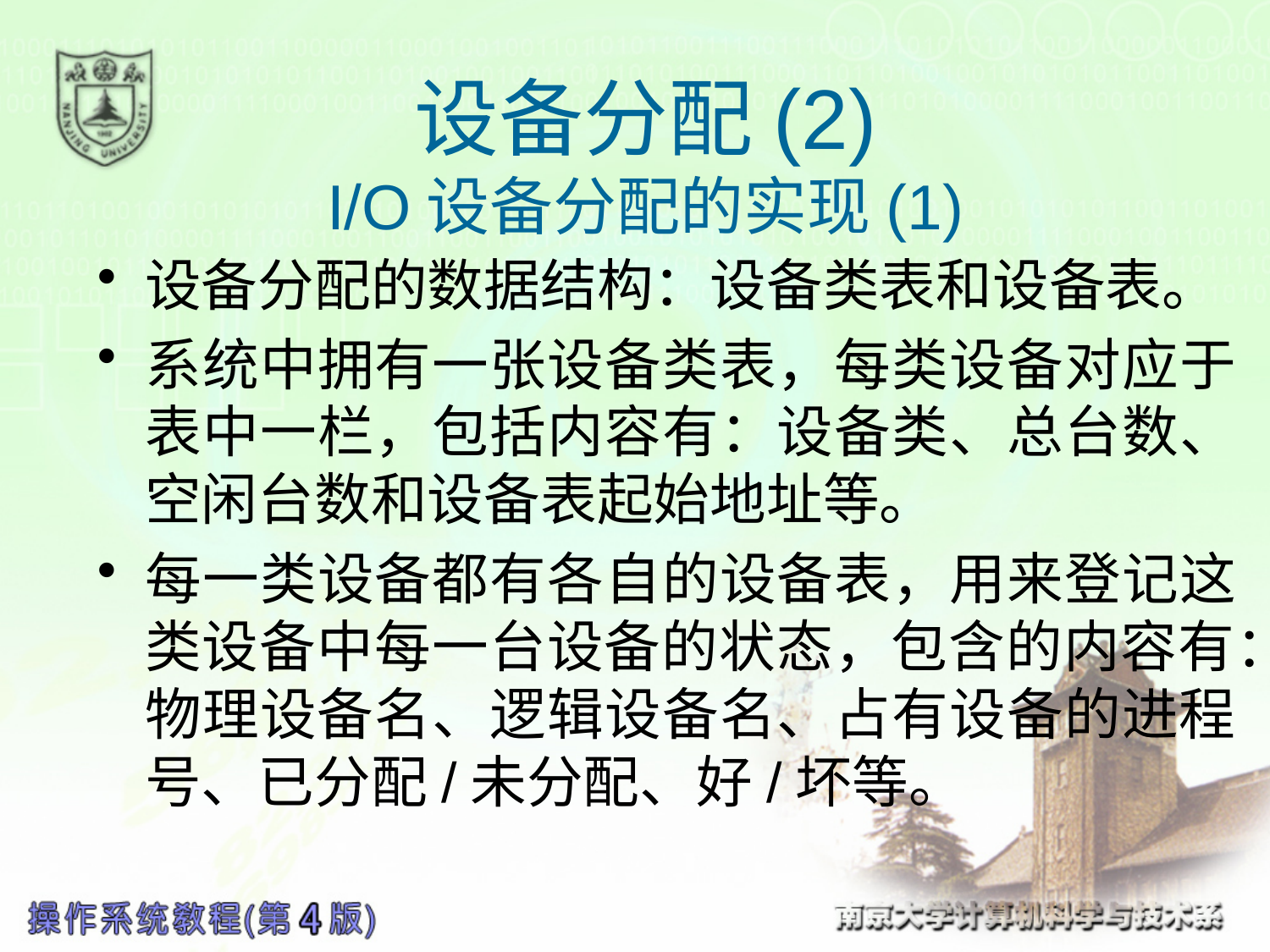

# 设备分配(2) I/O设备分配的实现(1)
设备分配的数据结构：设备类表和设备表。
系统中拥有一张设备类表，每类设备对应于表中一栏，包括内容有：设备类、总台数、空闲台数和设备表起始地址等。
每一类设备都有各自的设备表，用来登记这类设备中每一台设备的状态，包含的内容有：物理设备名、逻辑设备名、占有设备的进程号、已分配/未分配、好/坏等。